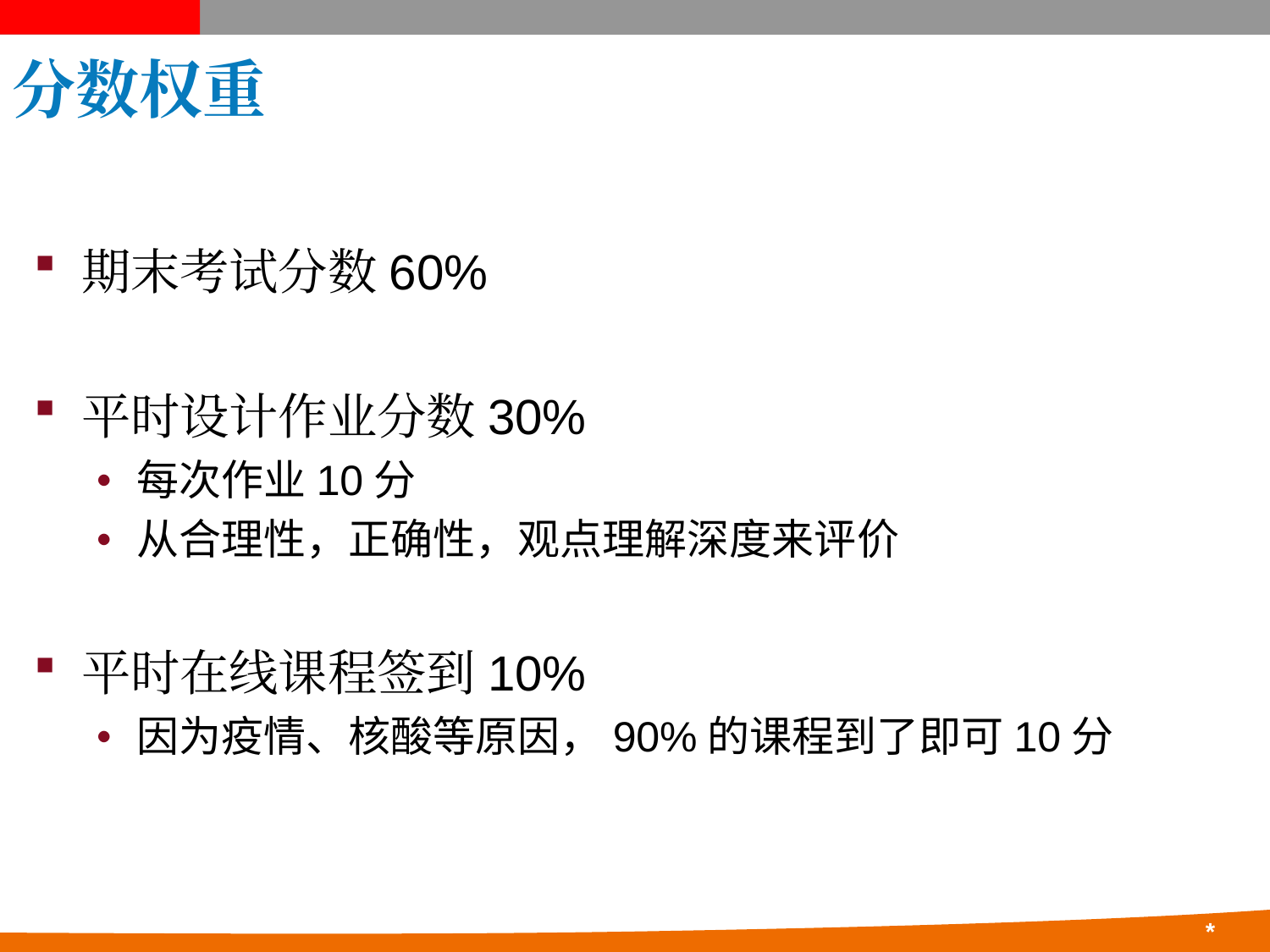

# 分数权重

期末考试分数60%

平时设计作业分数30%
每次作业10分
从合理性，正确性，观点理解深度来评价

平时在线课程签到10%
因为疫情、核酸等原因，90%的课程到了即可10分